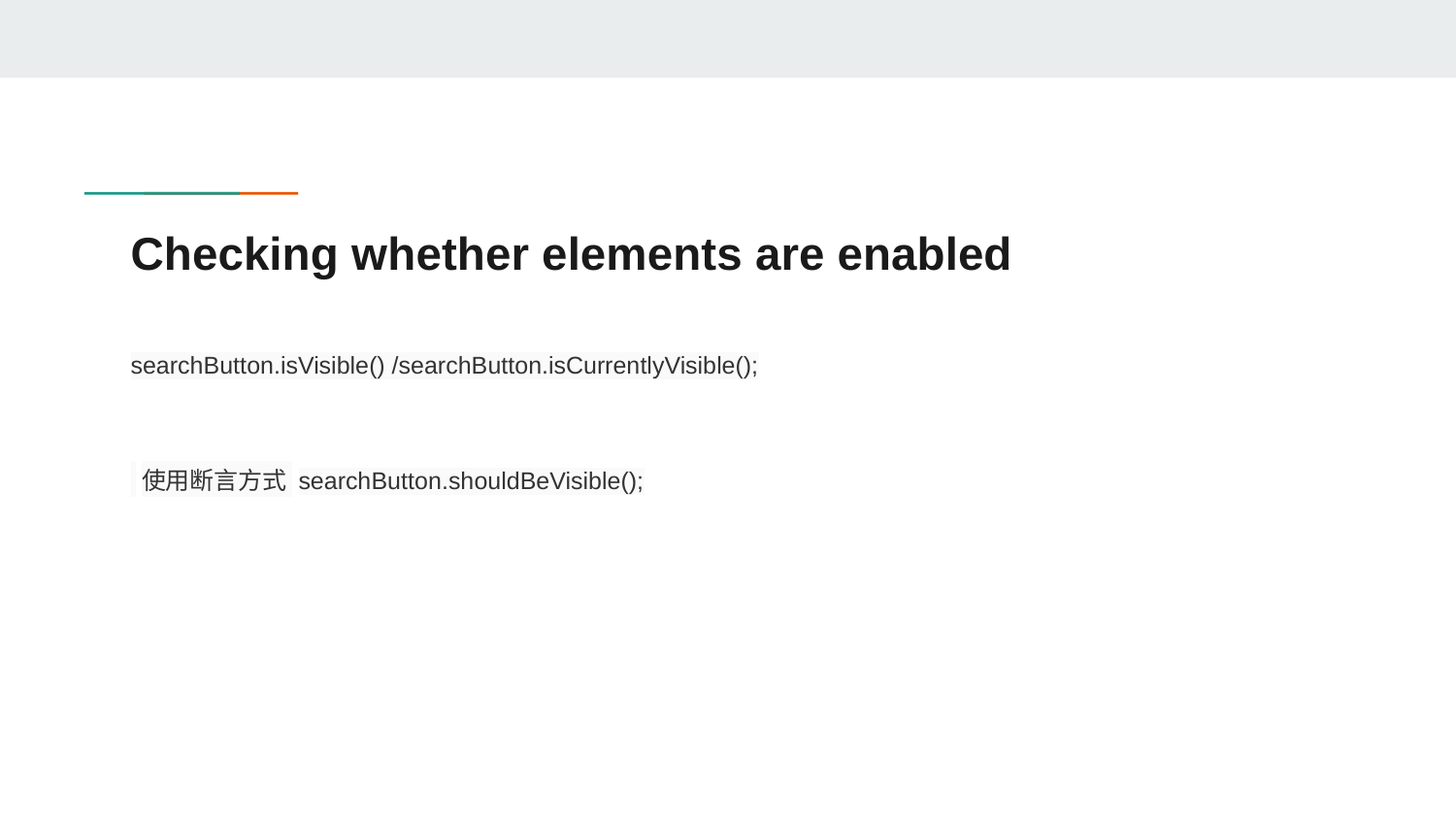

# Checking whether elements are enabled
searchButton.isVisible() /searchButton.isCurrentlyVisible();

 使用断言方式 searchButton.shouldBeVisible();